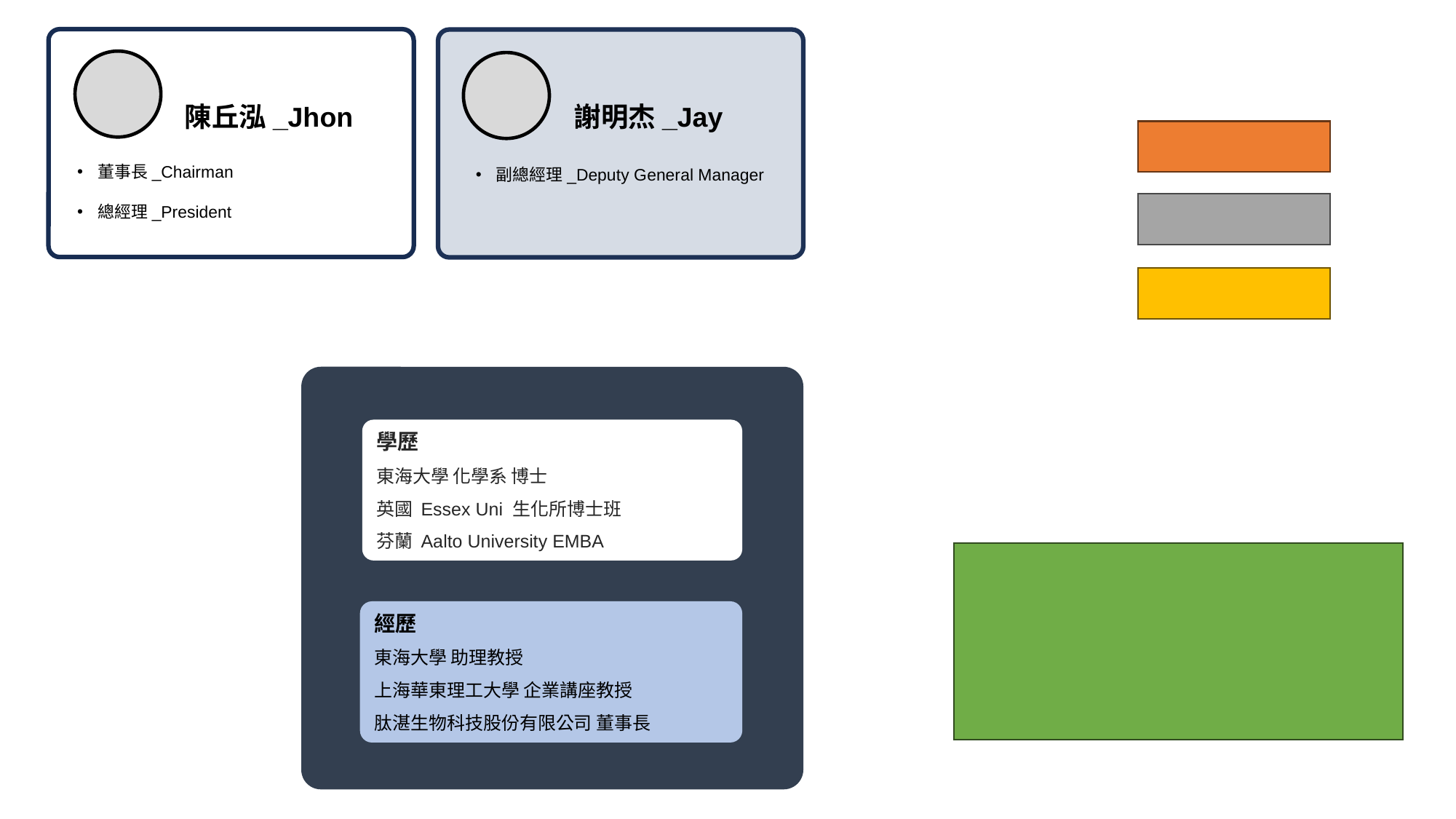

陳丘泓_Jhon
董事長_Chairman
總經理_President

謝明杰_Jay
副總經理_Deputy General Manager

學歷
東海大學 化學系 博士
英國 Essex Uni 生化所博士班
芬蘭 Aalto University EMBA

經歷
東海大學 助理教授
上海華東理工大學 企業講座教授
肽湛生物科技股份有限公司 董事長